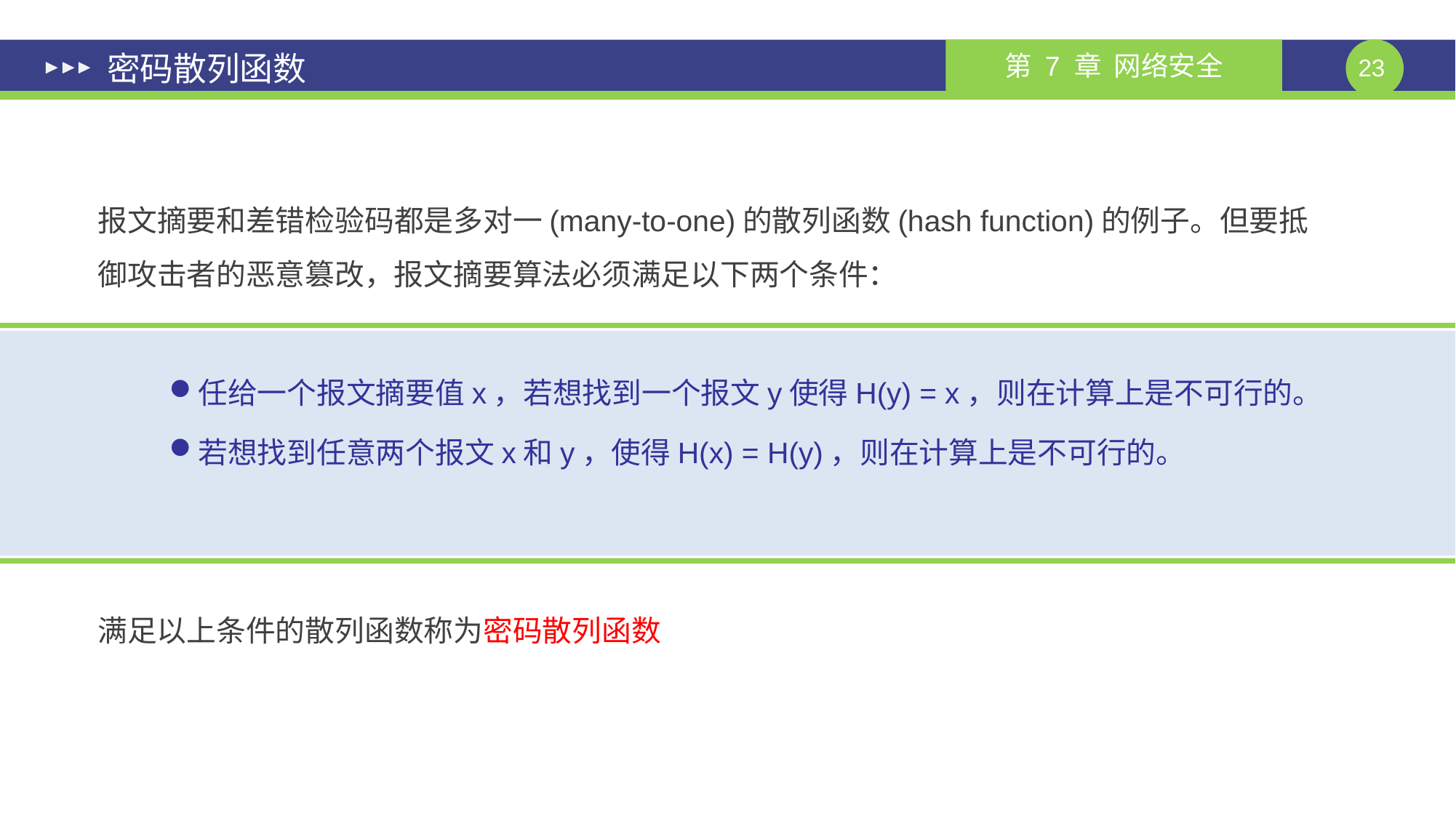

# 密码散列函数
报文摘要和差错检验码都是多对一(many-to-one)的散列函数(hash function)的例子。但要抵御攻击者的恶意篡改，报文摘要算法必须满足以下两个条件：

任给一个报文摘要值x，若想找到一个报文y使得H(y) = x，则在计算上是不可行的。
若想找到任意两个报文x和y，使得H(x) = H(y)，则在计算上是不可行的。

满足以上条件的散列函数称为密码散列函数

课件制作人：谢钧  谢希仁